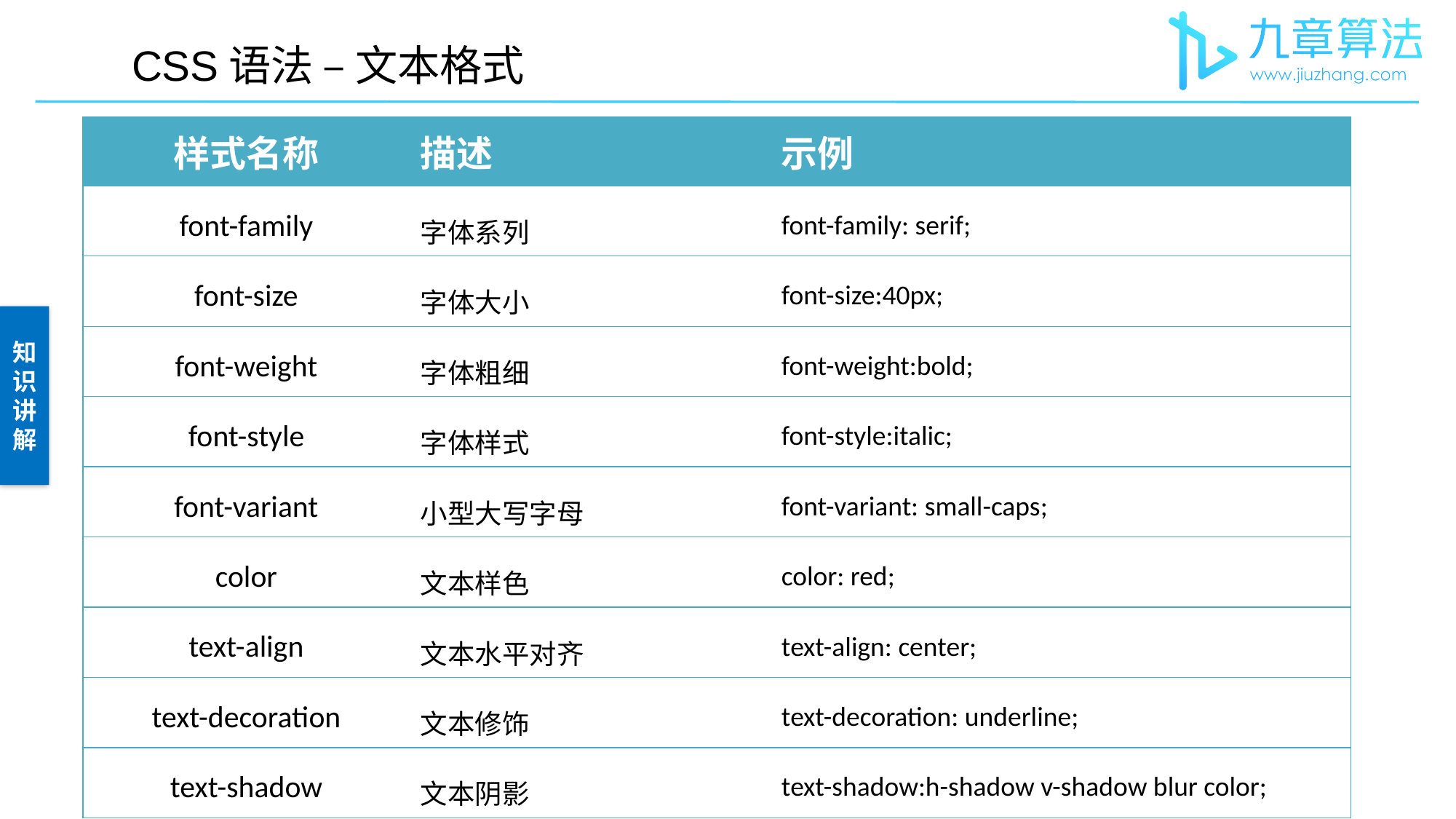

CSS语法 – 文本格式
| 样式名称 | 描述 | 示例 |
| --- | --- | --- |
| font-family | 字体系列 | font-family: serif; |
| font-size | 字体大小 | font-size:40px; |
| font-weight | 字体粗细 | font-weight:bold; |
| font-style | 字体样式 | font-style:italic; |
| font-variant | 小型大写字母 | font-variant: small-caps; |
| color | 文本样色 | color: red; |
| text-align | 文本水平对齐 | text-align: center; |
| text-decoration | 文本修饰 | text-decoration: underline; |
| text-shadow | 文本阴影 | text-shadow:h-shadow v-shadow blur color; |